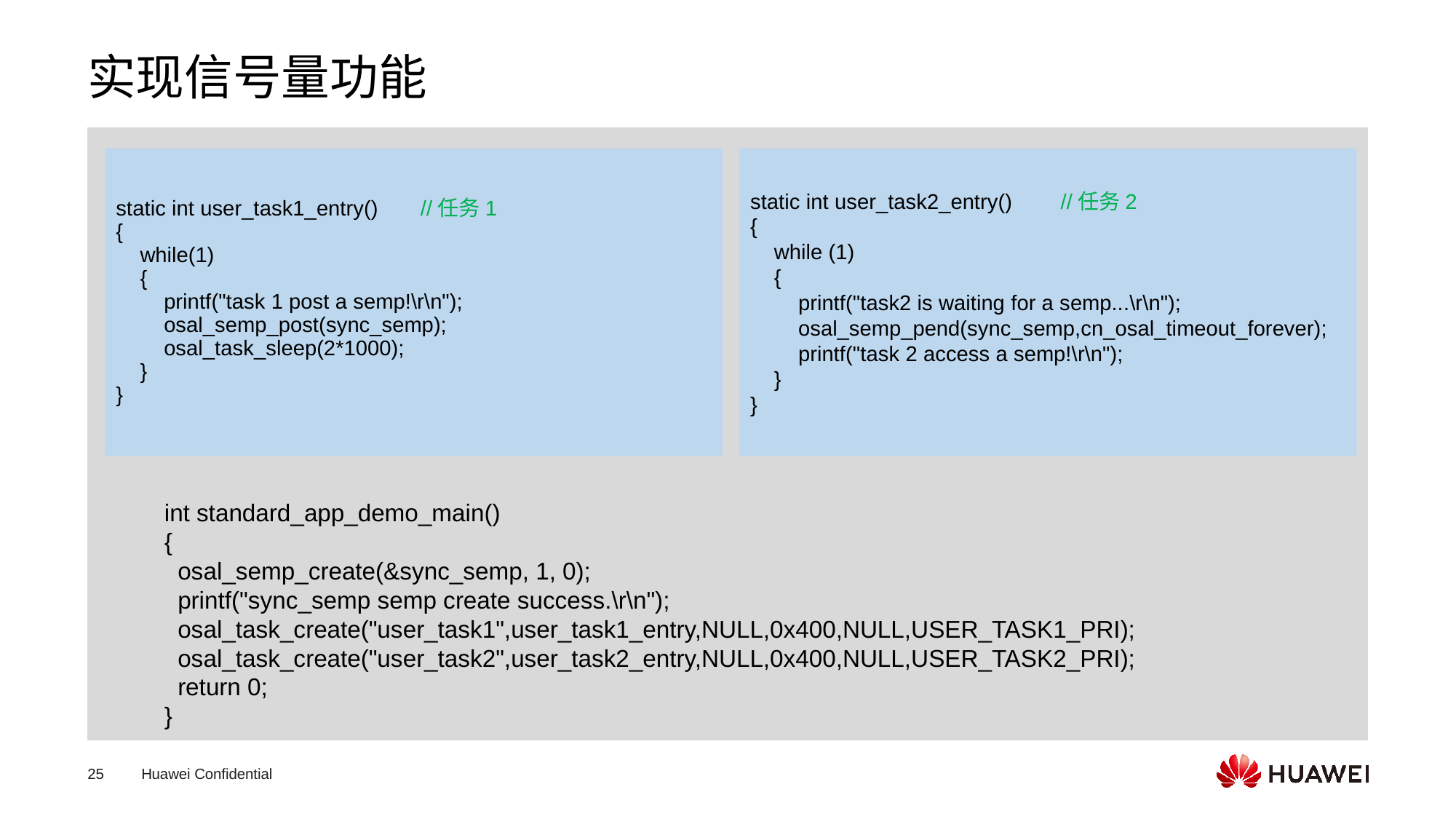

# 实现信号量功能

static int user_task1_entry()       //任务1
{
    while(1)
    {
        printf("task 1 post a semp!\r\n");
        osal_semp_post(sync_semp);
        osal_task_sleep(2*1000);
    }
}
static int user_task2_entry()        //任务2
{
    while (1)
    {
        printf("task2 is waiting for a semp...\r\n");
        osal_semp_pend(sync_semp,cn_osal_timeout_forever);
        printf("task 2 access a semp!\r\n");
    }
}

int standard_app_demo_main()
{
  osal_semp_create(&sync_semp, 1, 0);
  printf("sync_semp semp create success.\r\n");
  osal_task_create("user_task1",user_task1_entry,NULL,0x400,NULL,USER_TASK1_PRI);
  osal_task_create("user_task2",user_task2_entry,NULL,0x400,NULL,USER_TASK2_PRI);
  return 0;
}